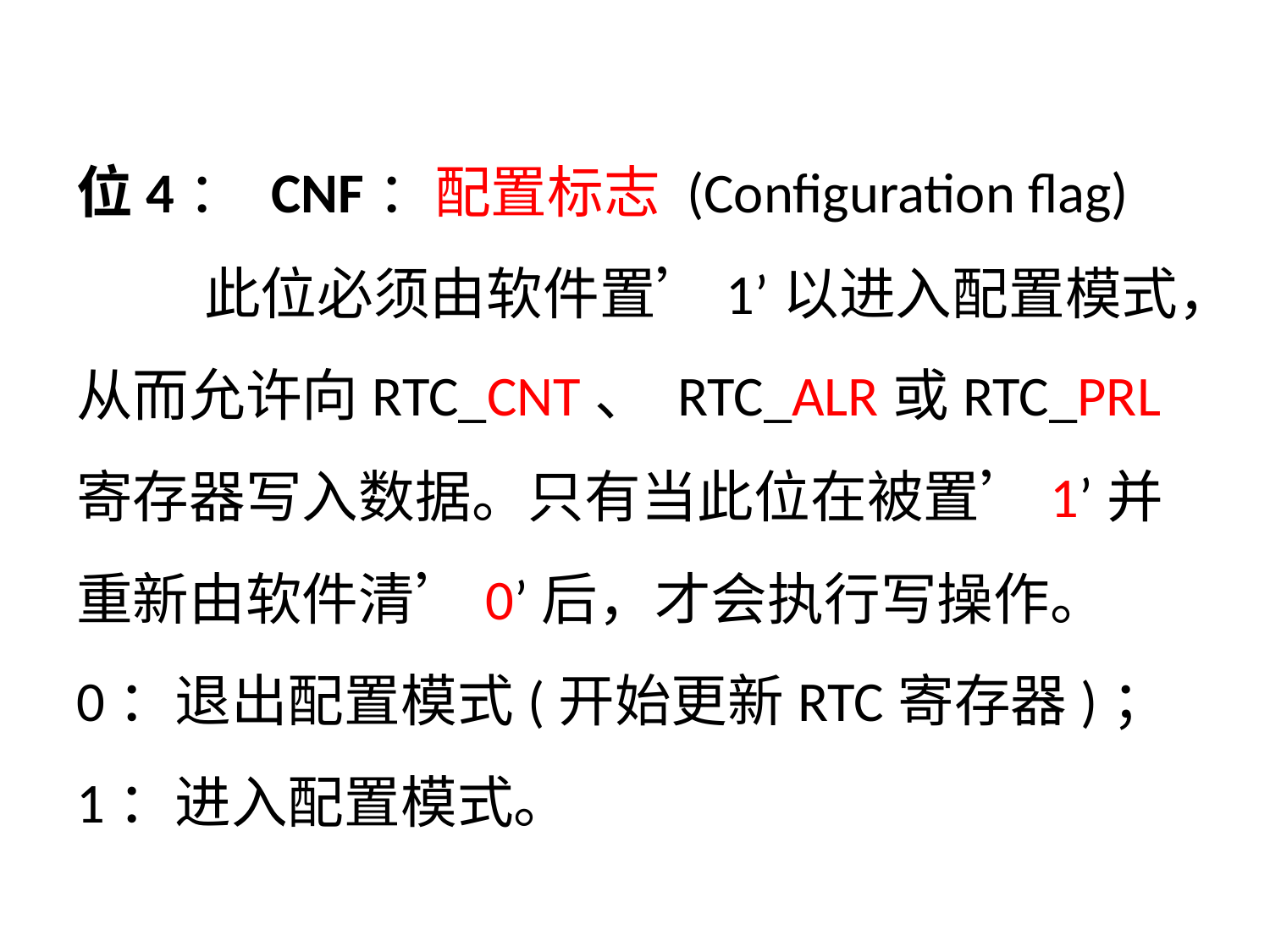

位4： CNF：配置标志 (Configuration flag)
         此位必须由软件置’1’以进入配置模式，从而允许向RTC_CNT、 RTC_ALR或RTC_PRL寄存器写入数据。只有当此位在被置’1’并重新由软件清’0’后，才会执行写操作。
0：退出配置模式(开始更新RTC寄存器)；
1：进入配置模式。